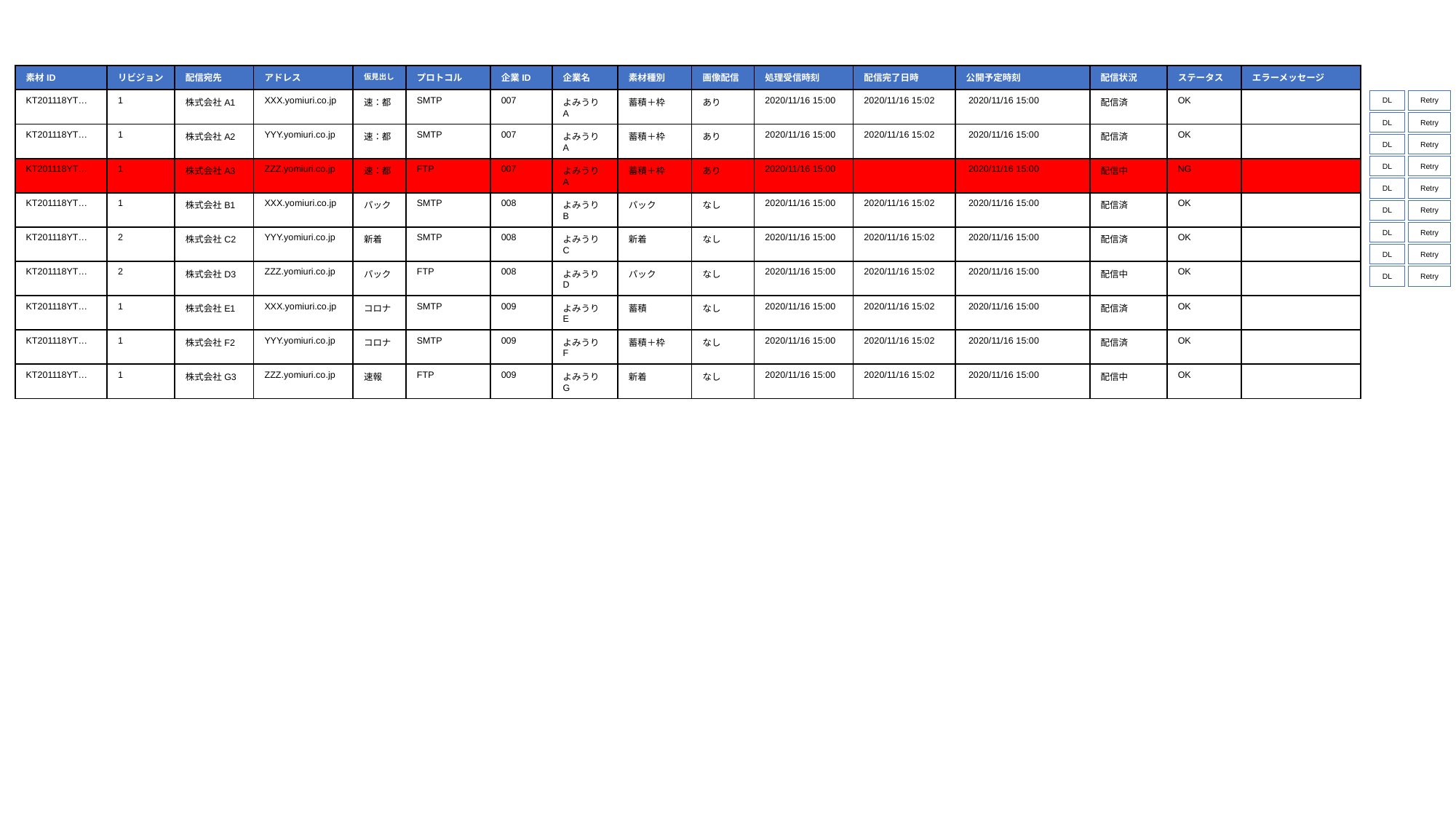

| 素材ID | リビジョン | 配信宛先 | アドレス | 仮見出し | プロトコル | 企業ID | 企業名 | 素材種別 | 画像配信 | 処理受信時刻 | 配信完了日時 | 公開予定時刻 | 配信状況 | ステータス | エラーメッセージ |
| --- | --- | --- | --- | --- | --- | --- | --- | --- | --- | --- | --- | --- | --- | --- | --- |
| KT201118YT… | 1 | 株式会社A1 | XXX.yomiuri.co.jp | 速：都 | SMTP | 007 | よみうりA | 蓄積＋枠 | あり | 2020/11/16 15:00 | 2020/11/16 15:02 | 2020/11/16 15:00 | 配信済 | OK |  |
| KT201118YT… | 1 | 株式会社A2 | YYY.yomiuri.co.jp | 速：都 | SMTP | 007 | よみうりA | 蓄積＋枠 | あり | 2020/11/16 15:00 | 2020/11/16 15:02 | 2020/11/16 15:00 | 配信済 | OK |  |
| KT201118YT… | 1 | 株式会社A3 | ZZZ.yomiuri.co.jp | 速：都 | FTP | 007 | よみうりA | 蓄積＋枠 | あり | 2020/11/16 15:00 |  | 2020/11/16 15:00 | 配信中 | NG |  |
| KT201118YT… | 1 | 株式会社B1 | XXX.yomiuri.co.jp | パック | SMTP | 008 | よみうりB | パック | なし | 2020/11/16 15:00 | 2020/11/16 15:02 | 2020/11/16 15:00 | 配信済 | OK |  |
| KT201118YT… | 2 | 株式会社C2 | YYY.yomiuri.co.jp | 新着 | SMTP | 008 | よみうりC | 新着 | なし | 2020/11/16 15:00 | 2020/11/16 15:02 | 2020/11/16 15:00 | 配信済 | OK |  |
| KT201118YT… | 2 | 株式会社D3 | ZZZ.yomiuri.co.jp | パック | FTP | 008 | よみうりD | パック | なし | 2020/11/16 15:00 | 2020/11/16 15:02 | 2020/11/16 15:00 | 配信中 | OK |  |
| KT201118YT… | 1 | 株式会社E1 | XXX.yomiuri.co.jp | コロナ | SMTP | 009 | よみうりE | 蓄積 | なし | 2020/11/16 15:00 | 2020/11/16 15:02 | 2020/11/16 15:00 | 配信済 | OK |  |
| KT201118YT… | 1 | 株式会社F2 | YYY.yomiuri.co.jp | コロナ | SMTP | 009 | よみうりF | 蓄積＋枠 | なし | 2020/11/16 15:00 | 2020/11/16 15:02 | 2020/11/16 15:00 | 配信済 | OK |  |
| KT201118YT… | 1 | 株式会社G3 | ZZZ.yomiuri.co.jp | 速報 | FTP | 009 | よみうりG | 新着 | なし | 2020/11/16 15:00 | 2020/11/16 15:02 | 2020/11/16 15:00 | 配信中 | OK |  |
DL
Retry
DL
Retry
DL
Retry
DL
Retry
DL
Retry
DL
Retry
DL
Retry
DL
Retry
DL
Retry